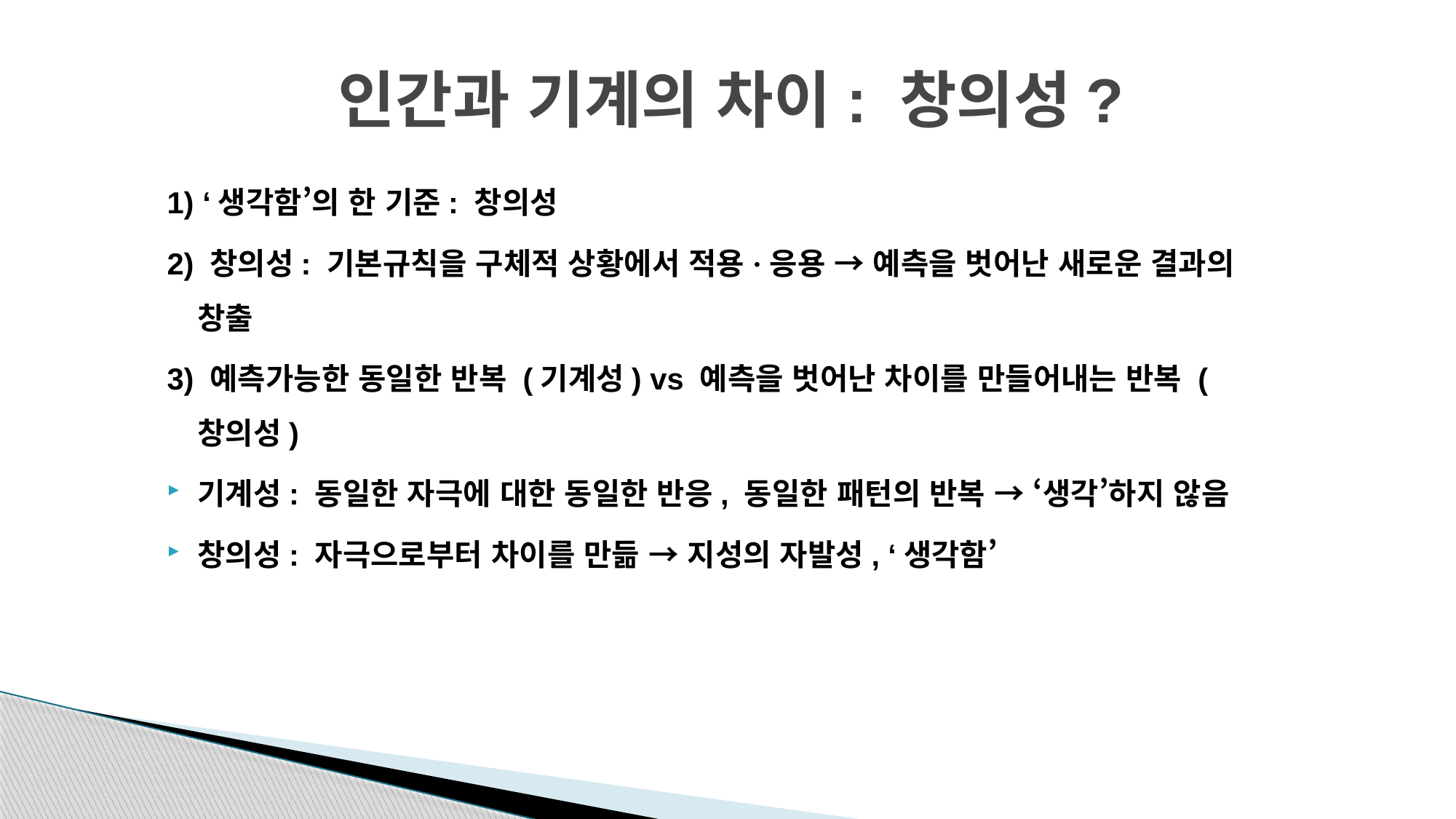

# 인간과 기계의 차이: 창의성?
1) ‘생각함’의 한 기준: 창의성
2) 창의성: 기본규칙을 구체적 상황에서 적용·응용 → 예측을 벗어난 새로운 결과의 창출
3) 예측가능한 동일한 반복 (기계성) vs 예측을 벗어난 차이를 만들어내는 반복 (창의성)
기계성: 동일한 자극에 대한 동일한 반응, 동일한 패턴의 반복 → ‘생각’하지 않음
창의성: 자극으로부터 차이를 만듦 → 지성의 자발성, ‘생각함’